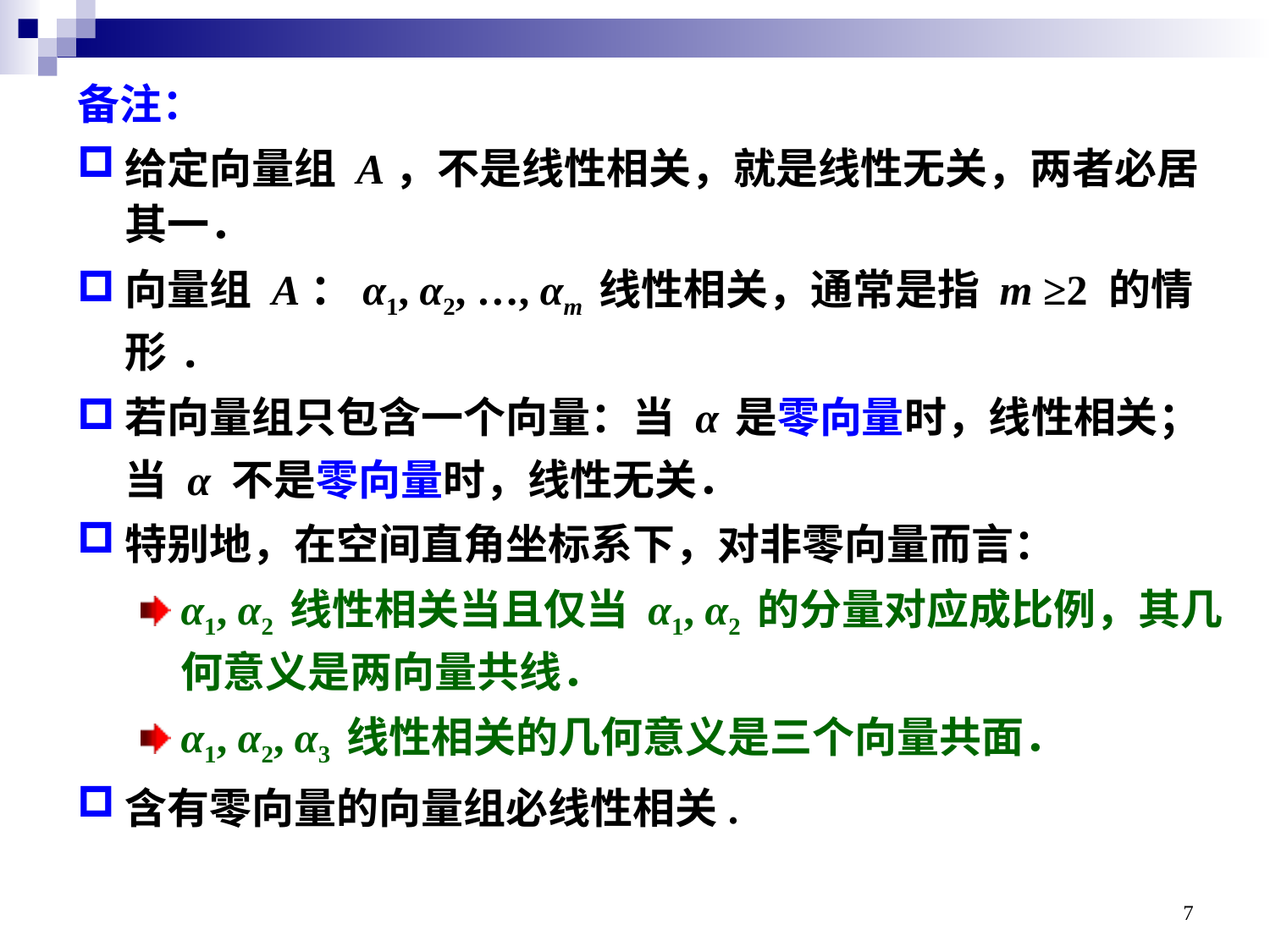

备注：
给定向量组 A，不是线性相关，就是线性无关，两者必居其一．
向量组 A：α1, α2, …, αm 线性相关，通常是指 m ≥2 的情形.
若向量组只包含一个向量：当 α 是零向量时，线性相关；当 α 不是零向量时，线性无关．
特别地，在空间直角坐标系下，对非零向量而言：
α1, α2 线性相关当且仅当 α1, α2 的分量对应成比例，其几何意义是两向量共线．
α1, α2, α3 线性相关的几何意义是三个向量共面．
含有零向量的向量组必线性相关.

7